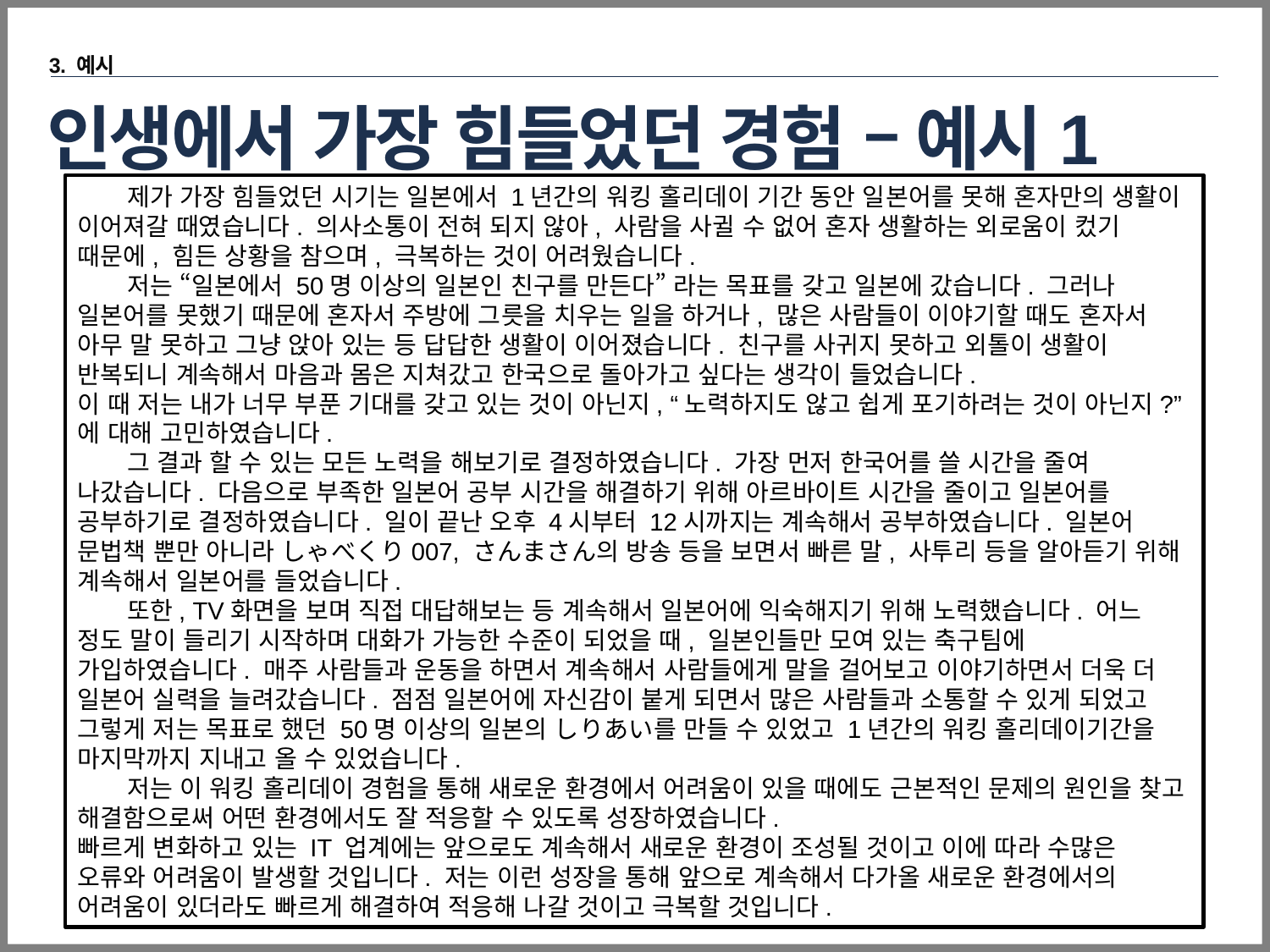

3. 예시
# 인생에서 가장 힘들었던 경험 – 예시1
　　제가 가장 힘들었던 시기는 일본에서 1년간의 워킹 홀리데이 기간 동안 일본어를 못해 혼자만의 생활이 이어져갈 때였습니다. 의사소통이 전혀 되지 않아, 사람을 사귈 수 없어 혼자 생활하는 외로움이 컸기 때문에, 힘든 상황을 참으며, 극복하는 것이 어려웠습니다.
　　저는 “일본에서 50명 이상의 일본인 친구를 만든다” 라는 목표를 갖고 일본에 갔습니다. 그러나 일본어를 못했기 때문에 혼자서 주방에 그릇을 치우는 일을 하거나, 많은 사람들이 이야기할 때도 혼자서 아무 말 못하고 그냥 앉아 있는 등 답답한 생활이 이어졌습니다. 친구를 사귀지 못하고 외톨이 생활이 반복되니 계속해서 마음과 몸은 지쳐갔고 한국으로 돌아가고 싶다는 생각이 들었습니다.
이 때 저는 내가 너무 부푼 기대를 갖고 있는 것이 아닌지, “노력하지도 않고 쉽게 포기하려는 것이 아닌지?” 에 대해 고민하였습니다.
　　그 결과 할 수 있는 모든 노력을 해보기로 결정하였습니다. 가장 먼저 한국어를 쓸 시간을 줄여 나갔습니다. 다음으로 부족한 일본어 공부 시간을 해결하기 위해 아르바이트 시간을 줄이고 일본어를 공부하기로 결정하였습니다. 일이 끝난 오후 4시부터 12시까지는 계속해서 공부하였습니다. 일본어 문법책 뿐만 아니라 しゃべくり007, さんまさん의 방송 등을 보면서 빠른 말, 사투리 등을 알아듣기 위해 계속해서 일본어를 들었습니다.
　　또한, TV화면을 보며 직접 대답해보는 등 계속해서 일본어에 익숙해지기 위해 노력했습니다. 어느 정도 말이 들리기 시작하며 대화가 가능한 수준이 되었을 때, 일본인들만 모여 있는 축구팀에 가입하였습니다. 매주 사람들과 운동을 하면서 계속해서 사람들에게 말을 걸어보고 이야기하면서 더욱 더 일본어 실력을 늘려갔습니다. 점점 일본어에 자신감이 붙게 되면서 많은 사람들과 소통할 수 있게 되었고 그렇게 저는 목표로 했던 50명 이상의 일본의 しりあい를 만들 수 있었고 1년간의 워킹 홀리데이기간을 마지막까지 지내고 올 수 있었습니다.
　　저는 이 워킹 홀리데이 경험을 통해 새로운 환경에서 어려움이 있을 때에도 근본적인 문제의 원인을 찾고 해결함으로써 어떤 환경에서도 잘 적응할 수 있도록 성장하였습니다.
빠르게 변화하고 있는 IT 업계에는 앞으로도 계속해서 새로운 환경이 조성될 것이고 이에 따라 수많은 오류와 어려움이 발생할 것입니다. 저는 이런 성장을 통해 앞으로 계속해서 다가올 새로운 환경에서의 어려움이 있더라도 빠르게 해결하여 적응해 나갈 것이고 극복할 것입니다.